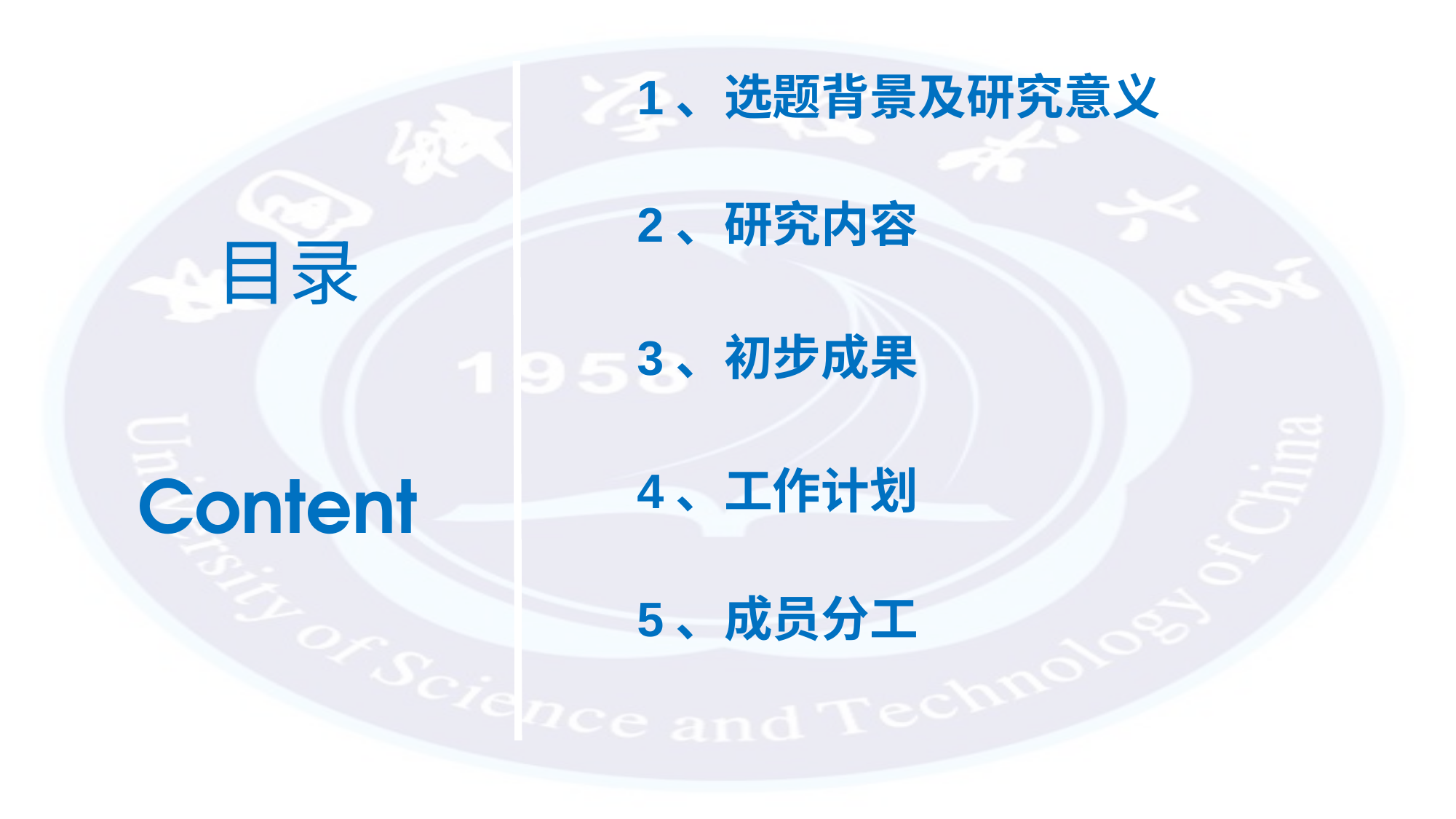

1、选题背景及研究意义
2、研究内容
目录
Content
3、初步成果
4、工作计划
5、成员分工